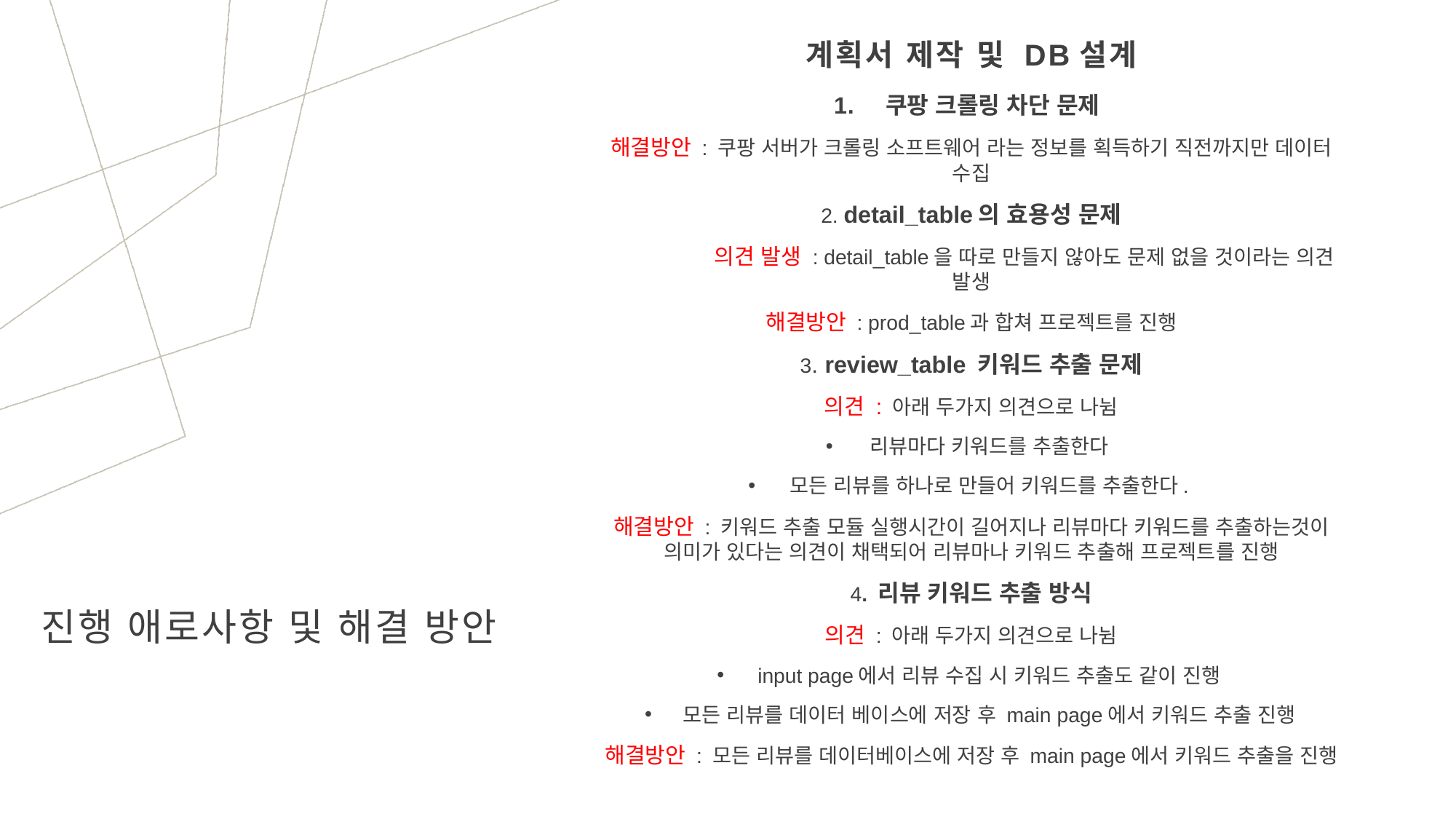

계획서 제작 및 DB설계
쿠팡 크롤링 차단 문제
해결방안 : 쿠팡 서버가 크롤링 소프트웨어 라는 정보를 획득하기 직전까지만 데이터 수집
2. detail_table의 효용성 문제
	의견 발생 : detail_table을 따로 만들지 않아도 문제 없을 것이라는 의견 발생
해결방안 : prod_table과 합쳐 프로젝트를 진행
3. review_table 키워드 추출 문제
의견 : 아래 두가지 의견으로 나뉨
리뷰마다 키워드를 추출한다
모든 리뷰를 하나로 만들어 키워드를 추출한다.
해결방안 : 키워드 추출 모듈 실행시간이 길어지나 리뷰마다 키워드를 추출하는것이 의미가 있다는 의견이 채택되어 리뷰마나 키워드 추출해 프로젝트를 진행
4. 리뷰 키워드 추출 방식
의견 : 아래 두가지 의견으로 나뉨
input page에서 리뷰 수집 시 키워드 추출도 같이 진행
모든 리뷰를 데이터 베이스에 저장 후 main page에서 키워드 추출 진행
해결방안 : 모든 리뷰를 데이터베이스에 저장 후 main page에서 키워드 추출을 진행
# 진행 애로사항 및 해결 방안